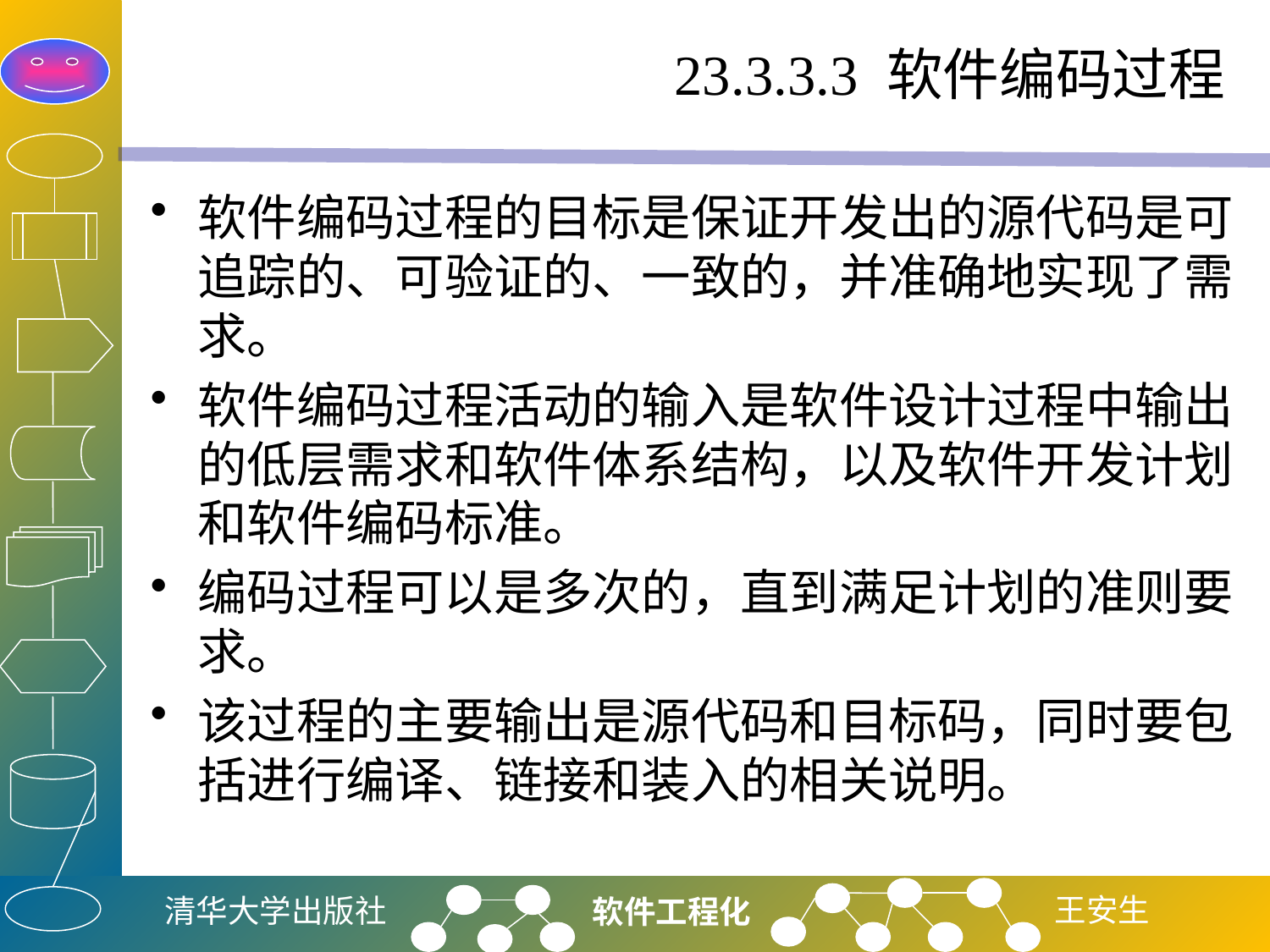

# 23.3.3.3 软件编码过程
软件编码过程的目标是保证开发出的源代码是可追踪的、可验证的、一致的，并准确地实现了需求。
软件编码过程活动的输入是软件设计过程中输出的低层需求和软件体系结构，以及软件开发计划和软件编码标准。
编码过程可以是多次的，直到满足计划的准则要求。
该过程的主要输出是源代码和目标码，同时要包括进行编译、链接和装入的相关说明。